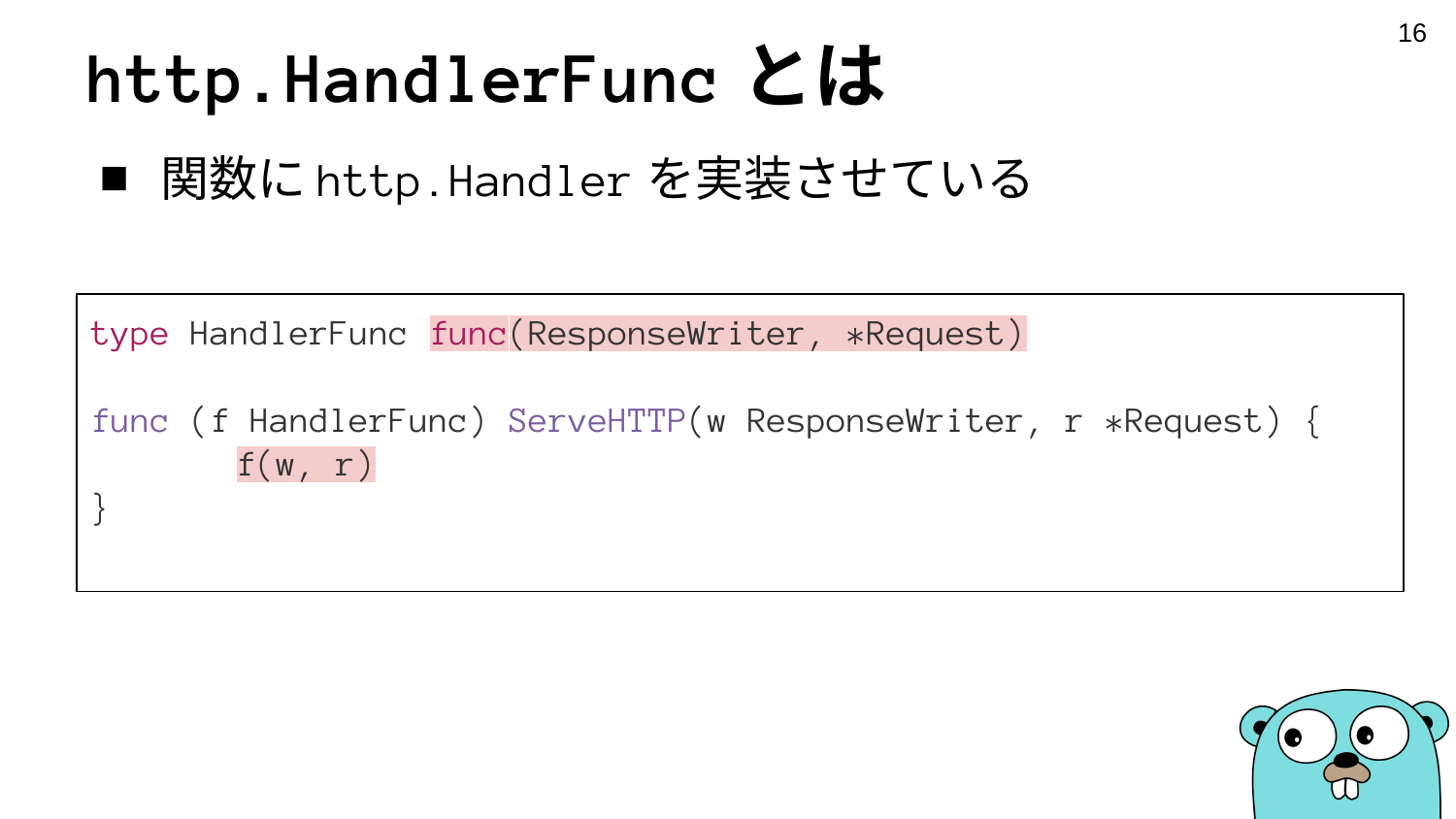

16
# http.HandlerFuncとは
関数にhttp.Handlerを実装させている
type HandlerFunc func(ResponseWriter, *Request)
func (f HandlerFunc) ServeHTTP(w ResponseWriter, r *Request) {
	f(w, r)
}